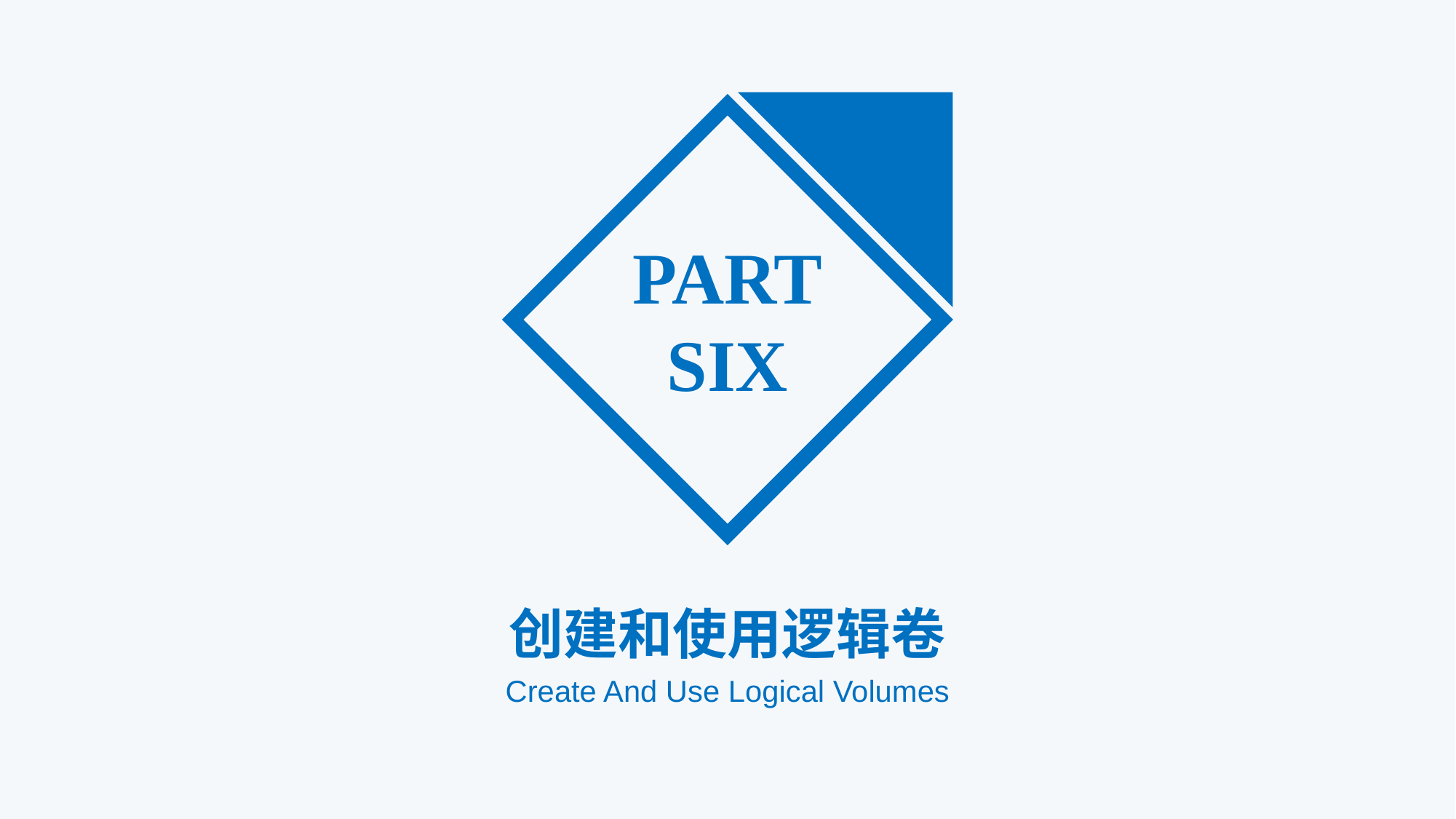

PART
SIX
创建和使用逻辑卷
Create And Use Logical Volumes